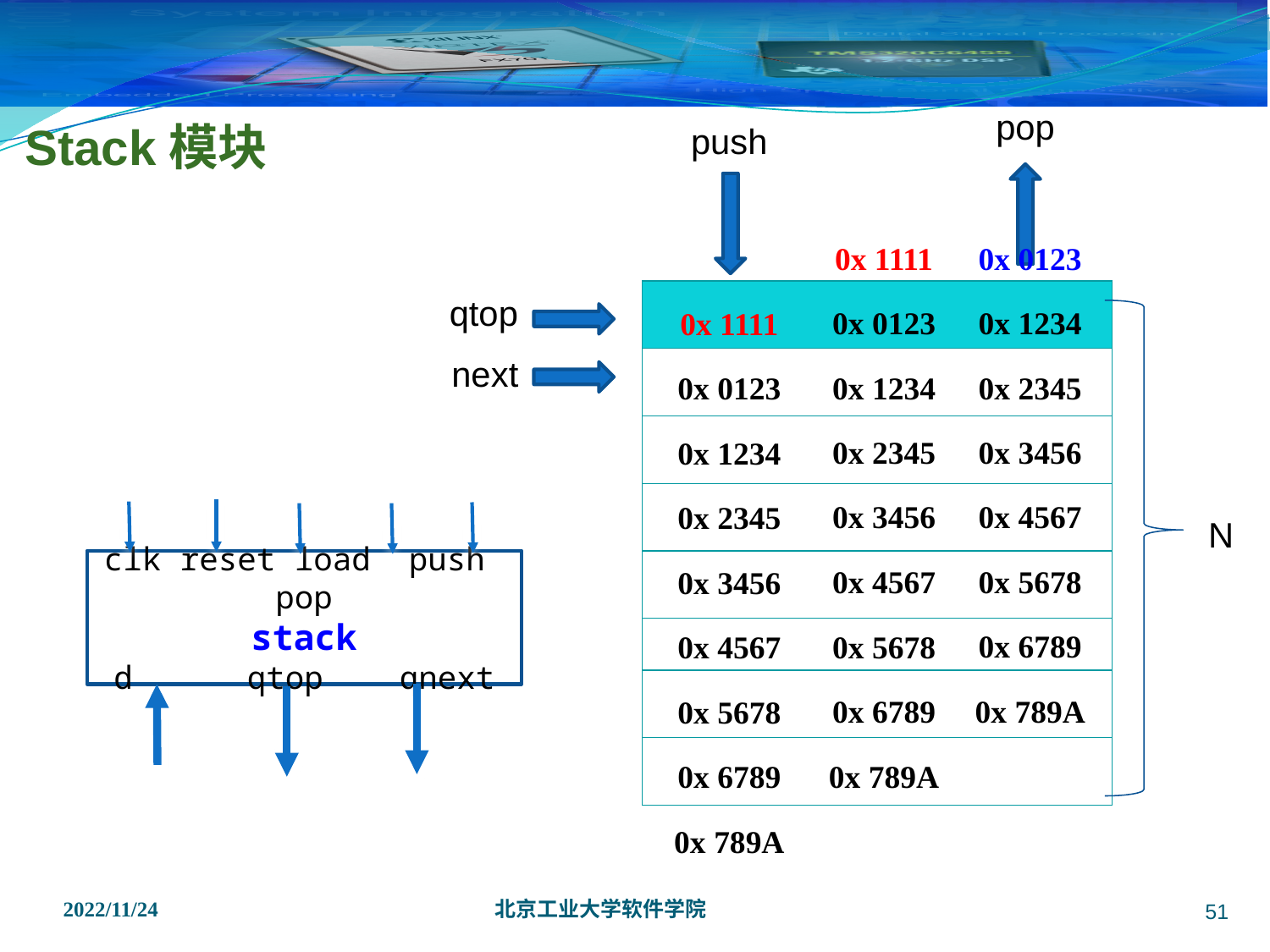

# Stack模块
pop
push

0x 1111
0x 0123
0x 1234
0x 2345
0x 3456
0x 4567
0x 5678
0x 6789
0x 789A
0x 0123
0x 1234
0x 2345
0x 3456
0x 4567
0x 5678
0x 6789
0x 789A
0x 1111
0x 0123
0x 1234
0x 2345
0x 3456
0x 4567
0x 5678
0x 6789
0x 789A
|  |
| --- |
|  |
|  |
|  |
|  |
|  |
|  |
|  |
qtop

next

N
clk reset load  push  pop
stack
d      qtop    qnext